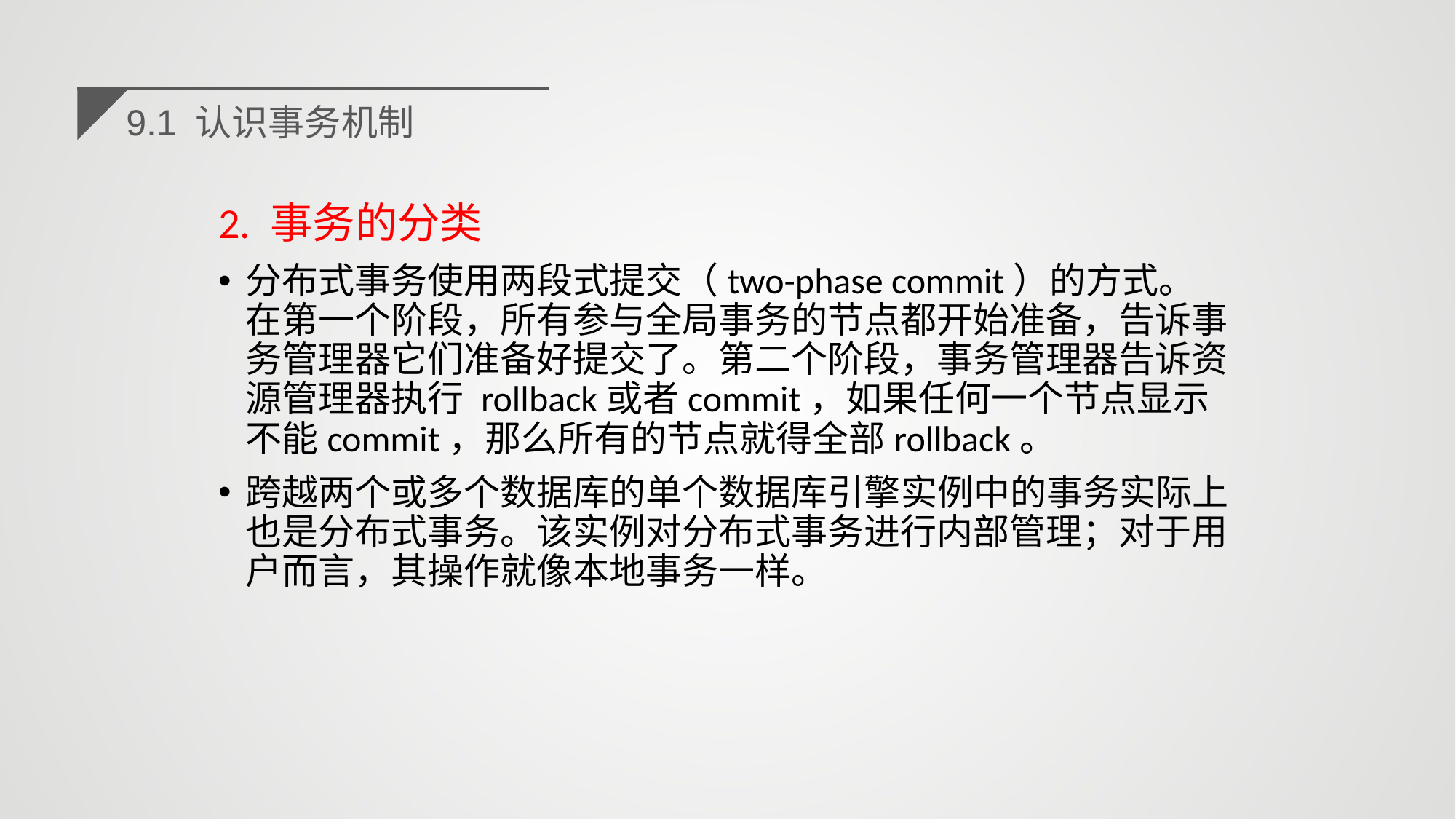

9.1 认识事务机制

2. 事务的分类
分布式事务使用两段式提交（two-phase commit）的方式。在第一个阶段，所有参与全局事务的节点都开始准备，告诉事务管理器它们准备好提交了。第二个阶段，事务管理器告诉资源管理器执行 rollback或者commit，如果任何一个节点显示不能commit，那么所有的节点就得全部rollback。
跨越两个或多个数据库的单个数据库引擎实例中的事务实际上也是分布式事务。该实例对分布式事务进行内部管理；对于用户而言，其操作就像本地事务一样。